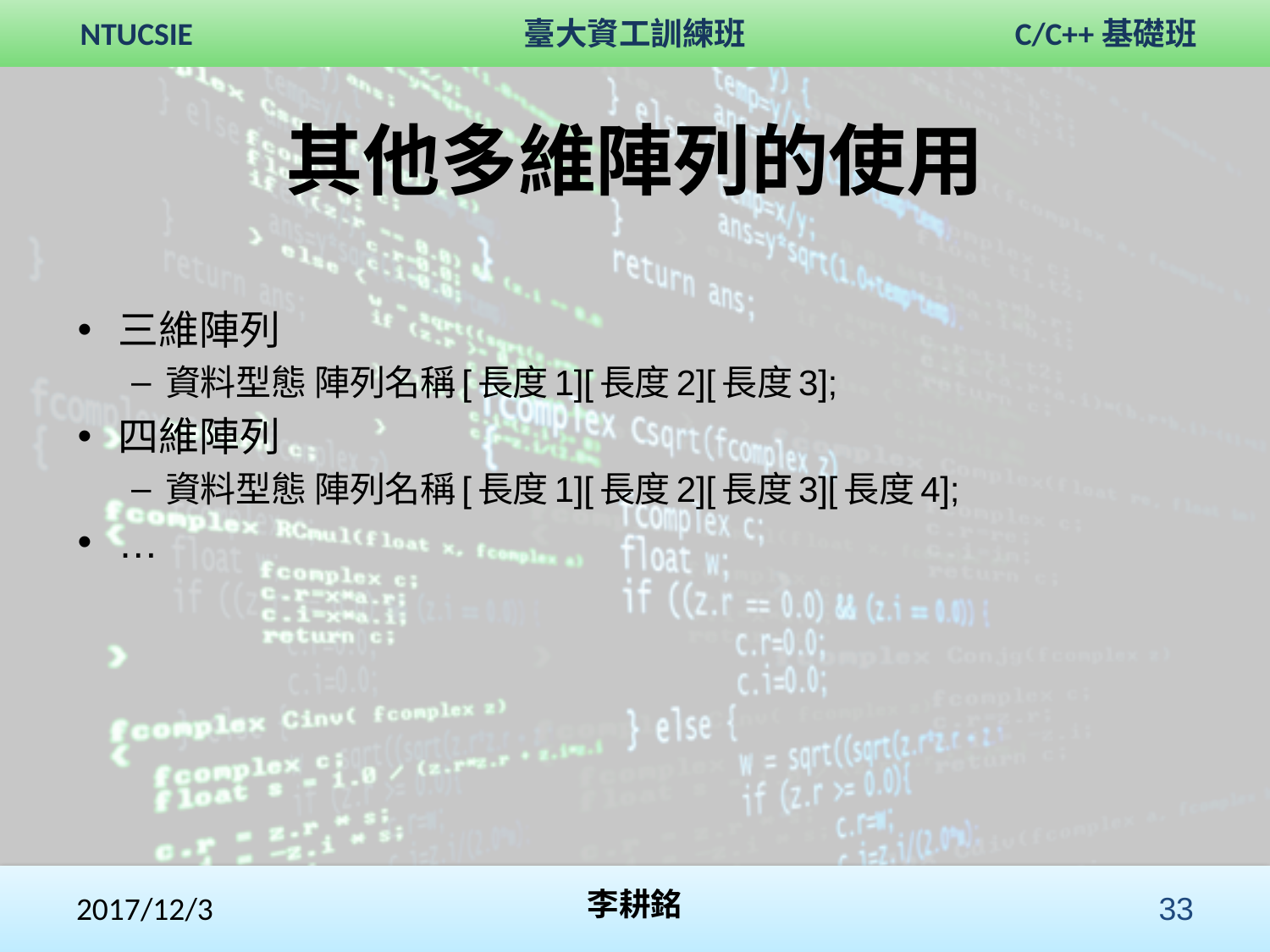

# 其他多維陣列的使用
三維陣列
資料型態 陣列名稱[長度1][長度2][長度3];
四維陣列
資料型態 陣列名稱[長度1][長度2][長度3][長度4];
…

2017/12/3
李耕銘
 33